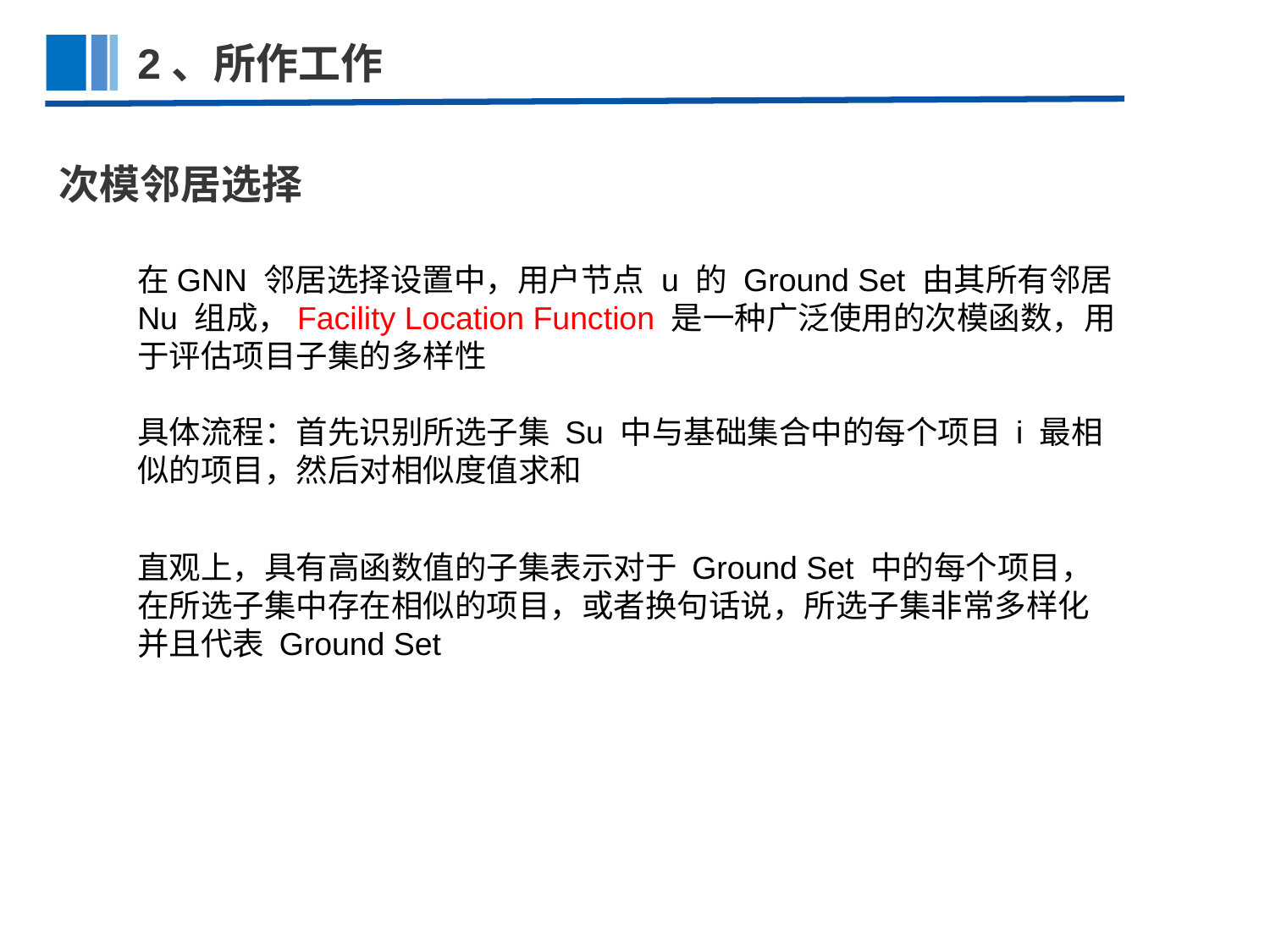

2、所作工作

次模邻居选择
在GNN 邻居选择设置中，用户节点 u 的 Ground Set 由其所有邻居 Nu 组成，Facility Location Function 是一种广泛使用的次模函数，用于评估项目子集的多样性

具体流程：首先识别所选子集 Su 中与基础集合中的每个项目 i 最相似的项目，然后对相似度值求和
直观上，具有高函数值的子集表示对于 Ground Set 中的每个项目，在所选子集中存在相似的项目，或者换句话说，所选子集非常多样化并且代表 Ground Set